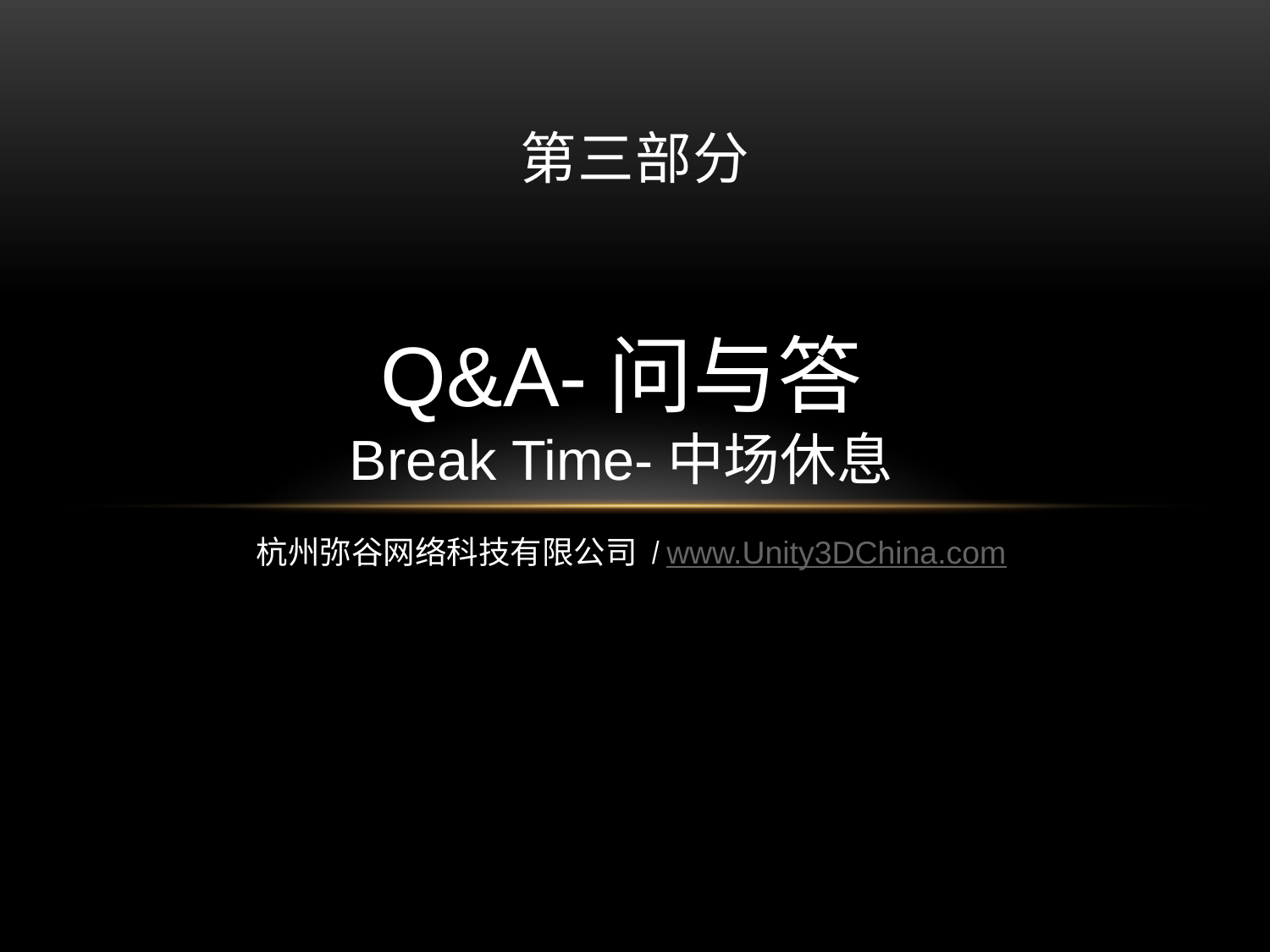

第三部分
Q&A-问与答
Break Time-中场休息
杭州弥谷网络科技有限公司 / www.Unity3DChina.com